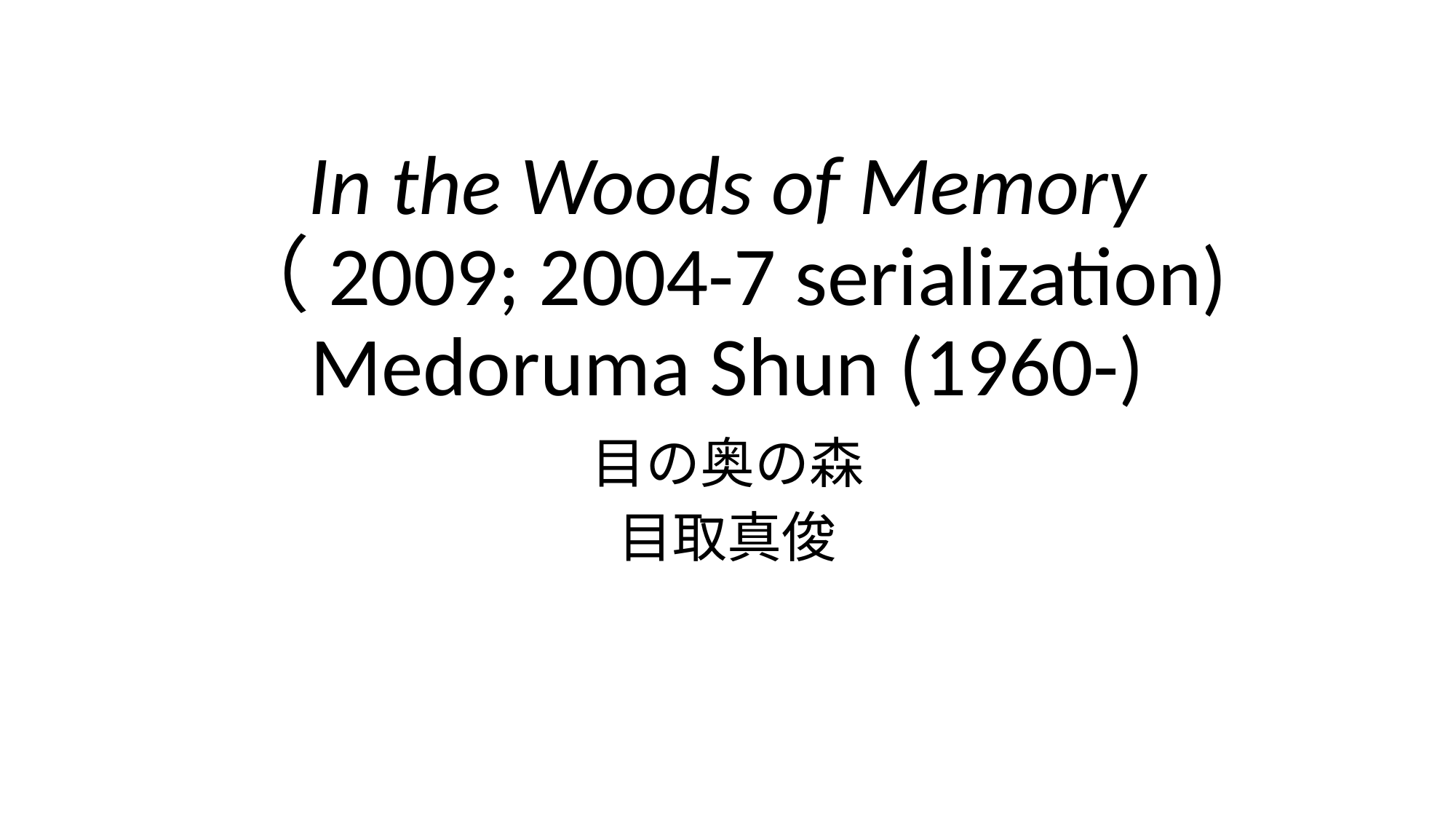

# In the Woods of Memory （2009; 2004-7 serialization) Medoruma Shun (1960-)
目の奥の森
目取真俊